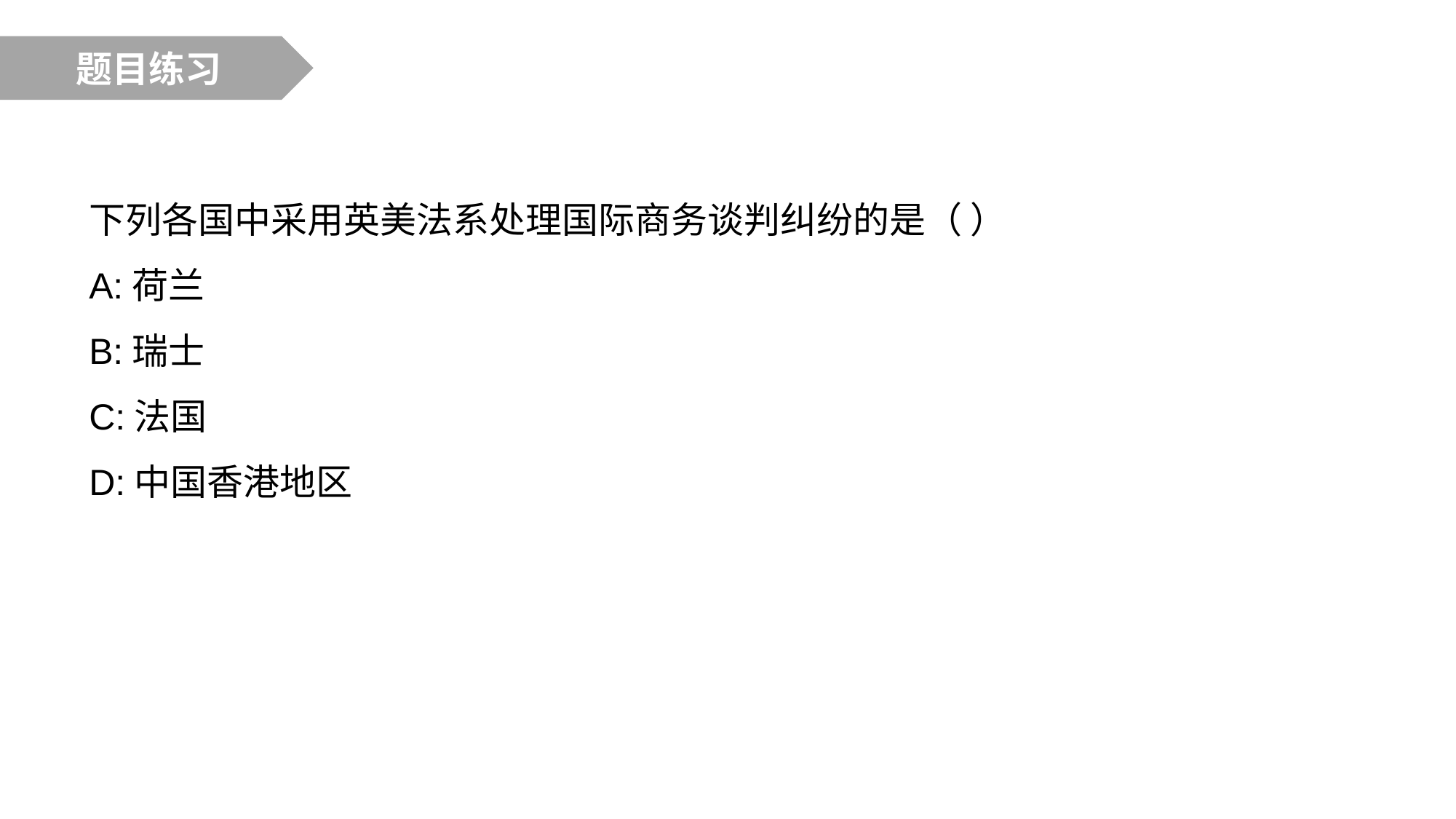

题目练习
下列各国中采用英美法系处理国际商务谈判纠纷的是（ ）
A:荷兰
B:瑞士
C:法国
D:中国香港地区